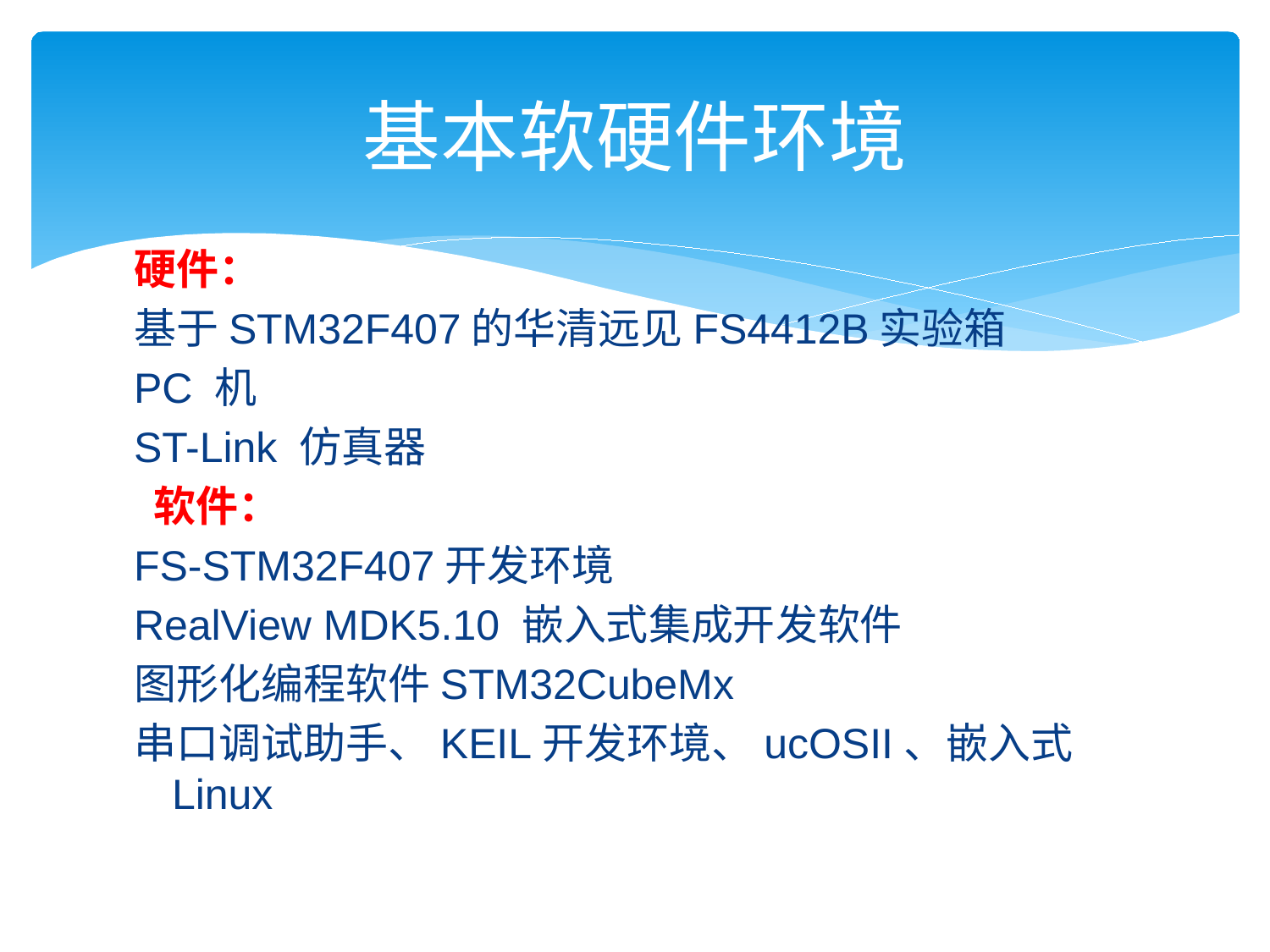

# 基本软硬件环境
硬件：
基于STM32F407的华清远见FS4412B实验箱
PC 机
ST-Link 仿真器
 软件：
FS-STM32F407开发环境
RealView MDK5.10 嵌入式集成开发软件
图形化编程软件STM32CubeMx
串口调试助手、KEIL开发环境、ucOSII、嵌入式Linux